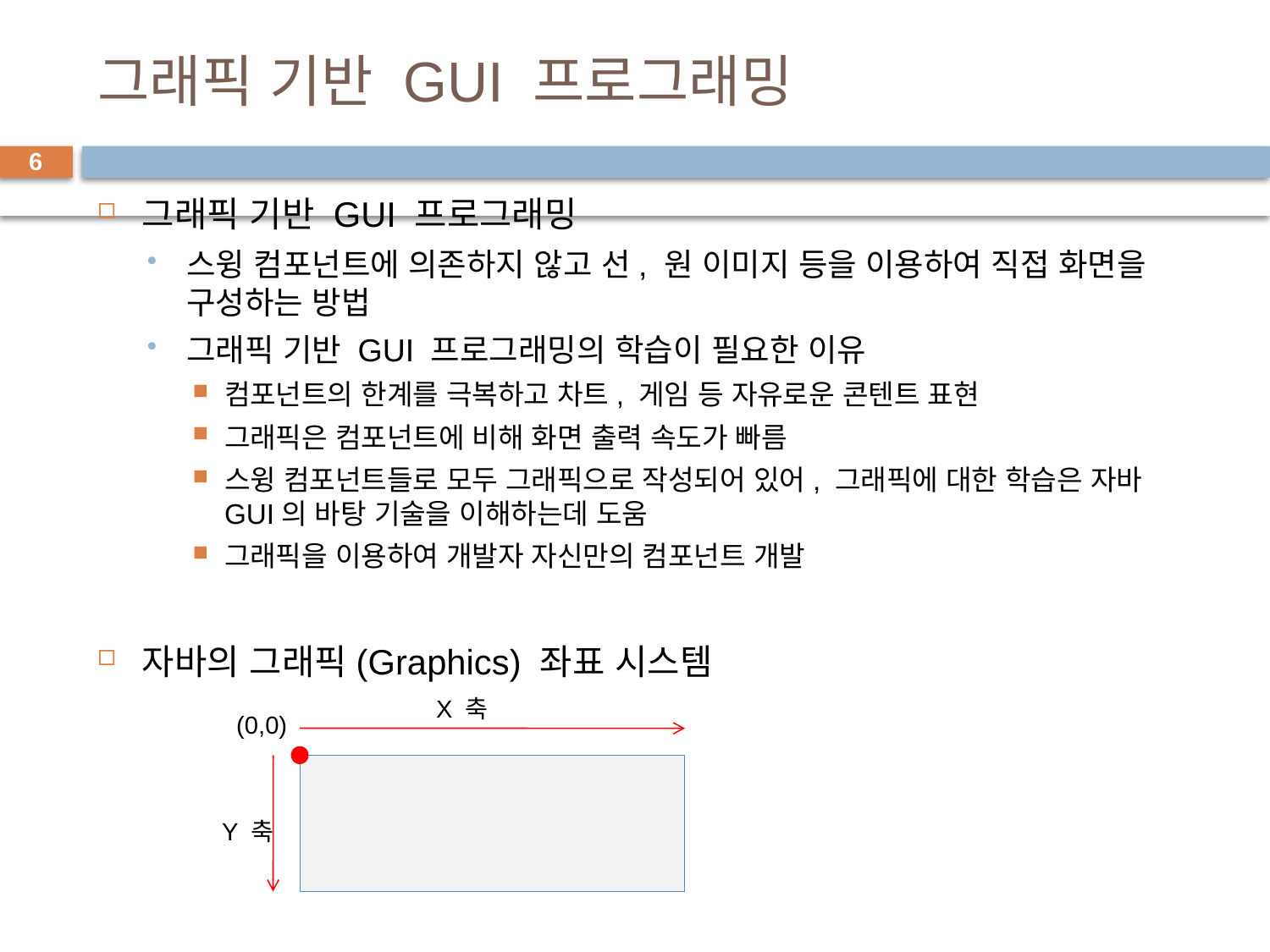

# 그래픽 기반 GUI 프로그래밍
6
그래픽 기반 GUI 프로그래밍
스윙 컴포넌트에 의존하지 않고 선, 원 이미지 등을 이용하여 직접 화면을 구성하는 방법
그래픽 기반 GUI 프로그래밍의 학습이 필요한 이유
컴포넌트의 한계를 극복하고 차트, 게임 등 자유로운 콘텐트 표현
그래픽은 컴포넌트에 비해 화면 출력 속도가 빠름
스윙 컴포넌트들로 모두 그래픽으로 작성되어 있어, 그래픽에 대한 학습은 자바 GUI의 바탕 기술을 이해하는데 도움
그래픽을 이용하여 개발자 자신만의 컴포넌트 개발

자바의 그래픽(Graphics) 좌표 시스템
X 축
(0,0)

Y 축